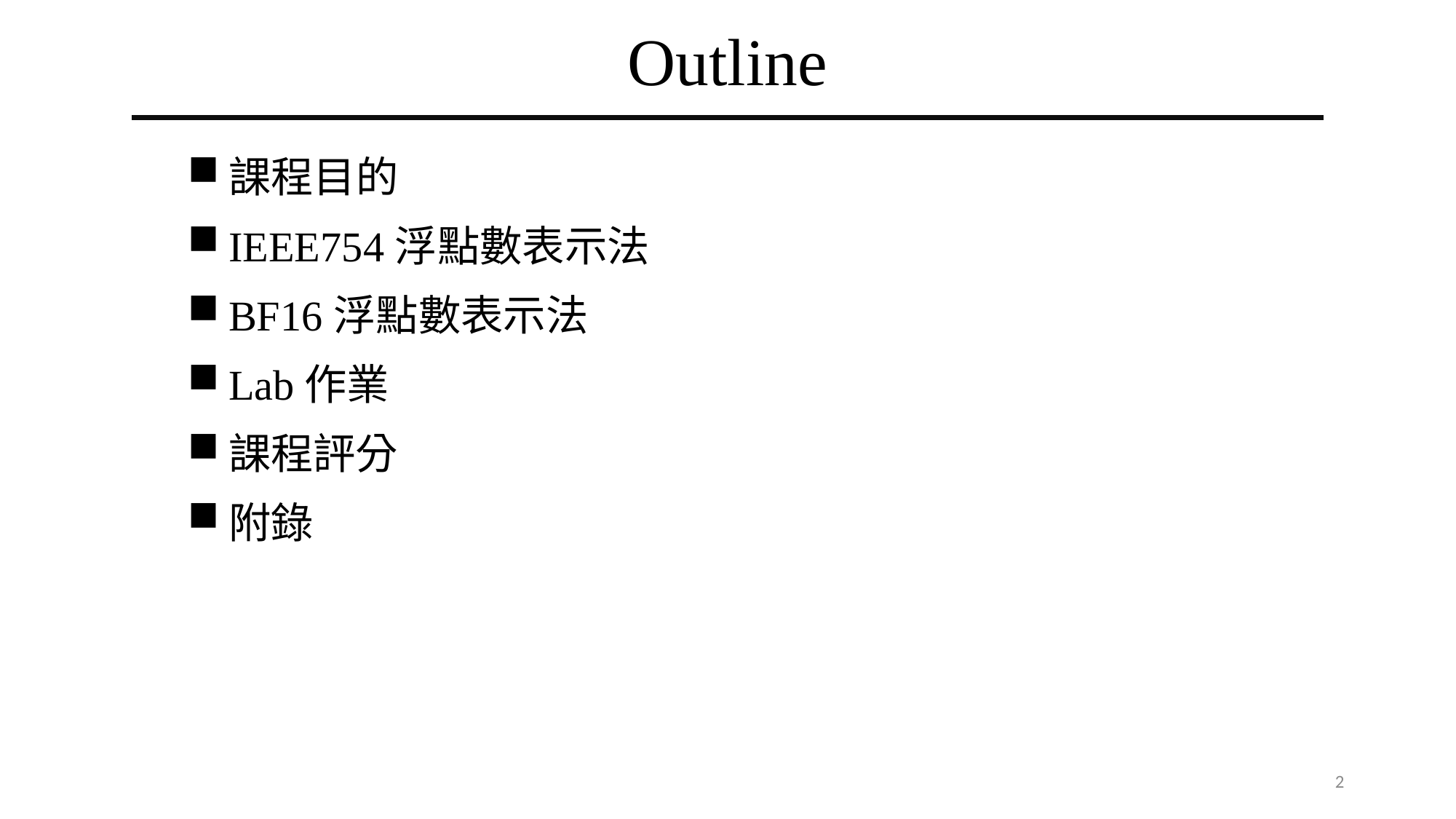

Outline
課程目的
IEEE754浮點數表示法
BF16浮點數表示法
Lab作業
課程評分
附錄
2